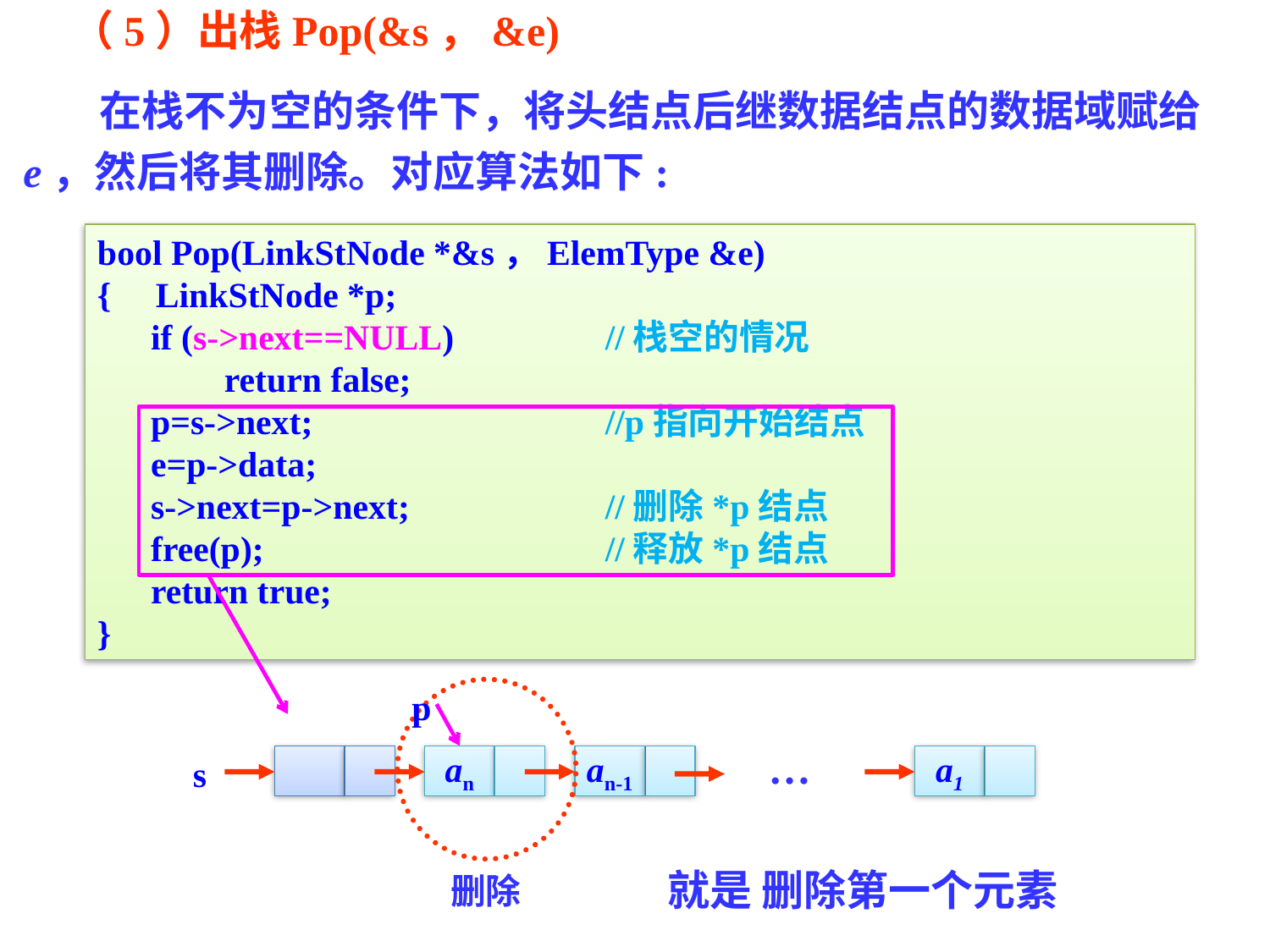

（5）出栈Pop(&s，&e)
       在栈不为空的条件下，将头结点后继数据结点的数据域赋给e，然后将其删除。对应算法如下:
bool Pop(LinkStNode *&s，ElemType &e)
{     LinkStNode *p;
      if (s->next==NULL)		//栈空的情况
	return false;
      p=s->next;			//p指向开始结点
      e=p->data;
      s->next=p->next;		//删除*p结点
      free(p);			//释放*p结点
      return true;
}

p

…
s

an

an-1

a1

删除
就是 删除第一个元素